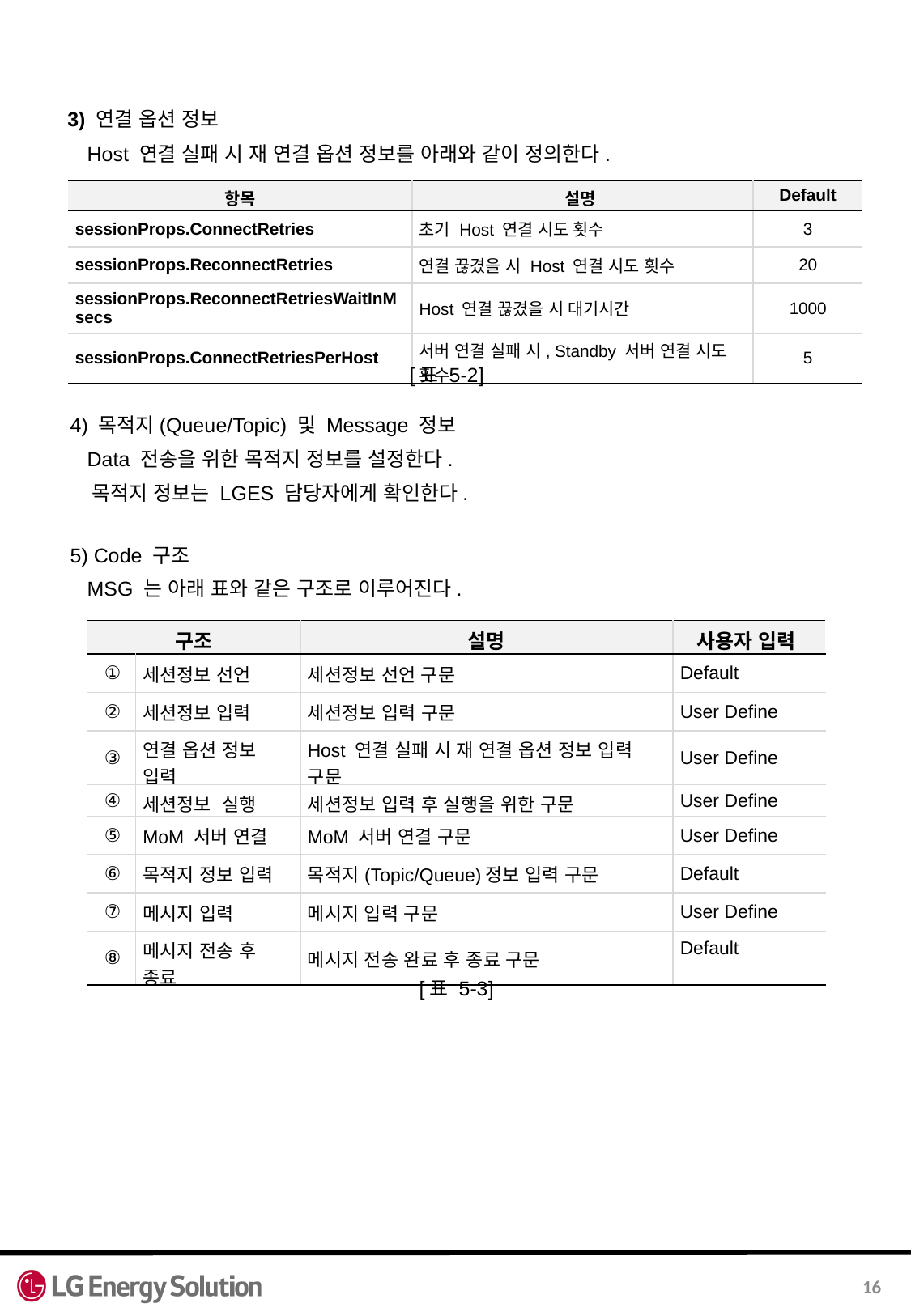

3) 연결 옵션 정보
       Host 연결 실패 시 재 연결 옵션 정보를 아래와 같이 정의한다.

    4) 목적지(Queue/Topic) 및 Message 정보
       Data 전송을 위한 목적지 정보를 설정한다.
       목적지 정보는 LGES 담당자에게 확인한다.

    5) Code 구조
       MSG 는 아래 표와 같은 구조로 이루어진다.

| 항목 | 설명 | Default |
| --- | --- | --- |
| sessionProps.ConnectRetries | 초기 Host 연결 시도 횟수 | 3 |
| sessionProps.ReconnectRetries | 연결 끊겼을 시 Host 연결 시도 횟수 | 20 |
| sessionProps.ReconnectRetriesWaitInMsecs | Host 연결 끊겼을 시 대기시간 | 1000 |
| sessionProps.ConnectRetriesPerHost | 서버 연결 실패 시, Standby 서버 연결 시도 횟수 | 5 |
[표 5-2]
| 구조 |  | 설명 | 사용자 입력 |
| --- | --- | --- | --- |
| ① | 세션정보 선언 | 세션정보 선언 구문 | Default |
| ② | 세션정보 입력 | 세션정보 입력 구문 | User Define |
| ③ | 연결 옵션 정보 입력 | Host 연결 실패 시 재 연결 옵션 정보 입력 구문 | User Define |
| ④ | 세션정보 실행 | 세션정보 입력 후 실행을 위한 구문 | User Define |
| ⑤ | MoM 서버 연결 | MoM 서버 연결 구문 | User Define |
| ⑥ | 목적지 정보 입력 | 목적지(Topic/Queue)정보 입력 구문 | Default |
| ⑦ | 메시지 입력 | 메시지 입력 구문 | User Define |
| ⑧ | 메시지 전송 후 종료 | 메시지 전송 완료 후 종료 구문 | Default |
[표 5-3]
16